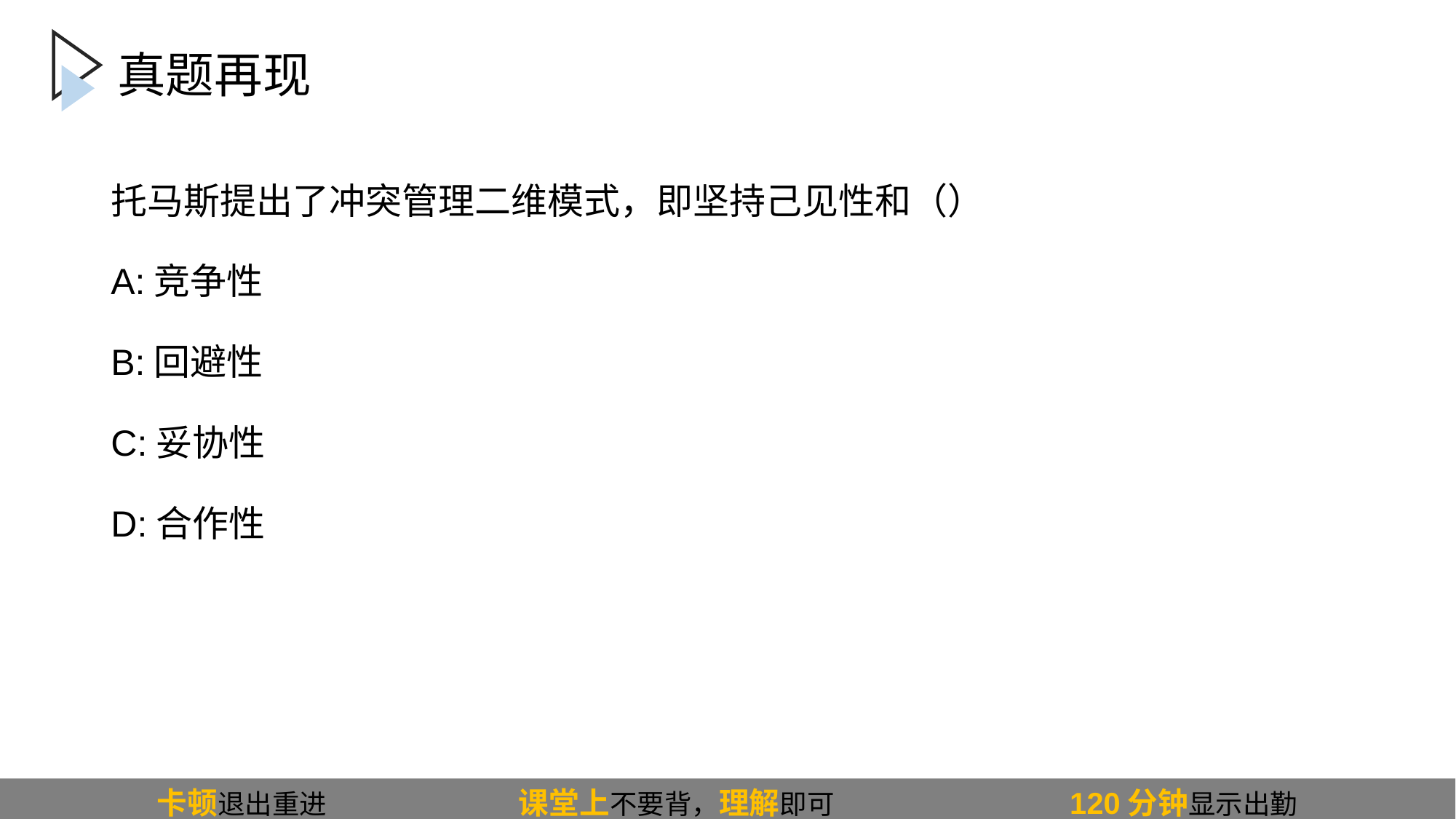

# 真题再现
托马斯提出了冲突管理二维模式，即坚持己见性和（）
A:竞争性
B:回避性
C:妥协性
D:合作性